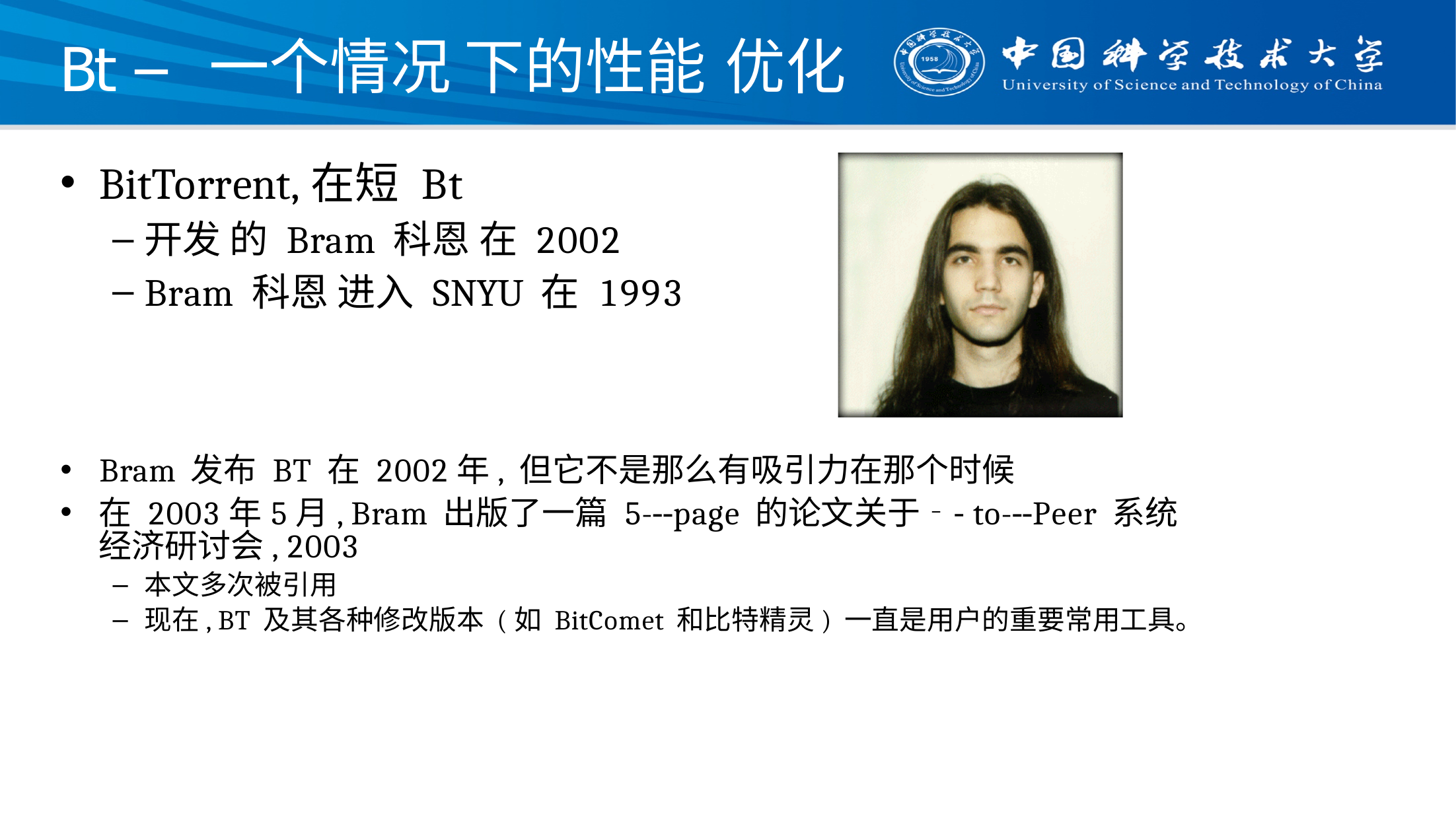

# 一个情况 下的性能 优化
Bt –

BitTorrent,在短 Bt
开发 的 Bram 科恩 在 2002
Bram 科恩 进入 SNYU 在 1993
Bram 发布 BT 在 2002年, 但它不是那么有吸引力在那个时候
在 2003年5月, Bram 出版了一篇 5-‐‑page 的论文关于‐‑to-‐‑Peer 系统经济研讨会, 2003
本文多次被引用
现在, BT 及其各种修改版本 (如 BitComet 和比特精灵) 一直是用户的重要常用工具。